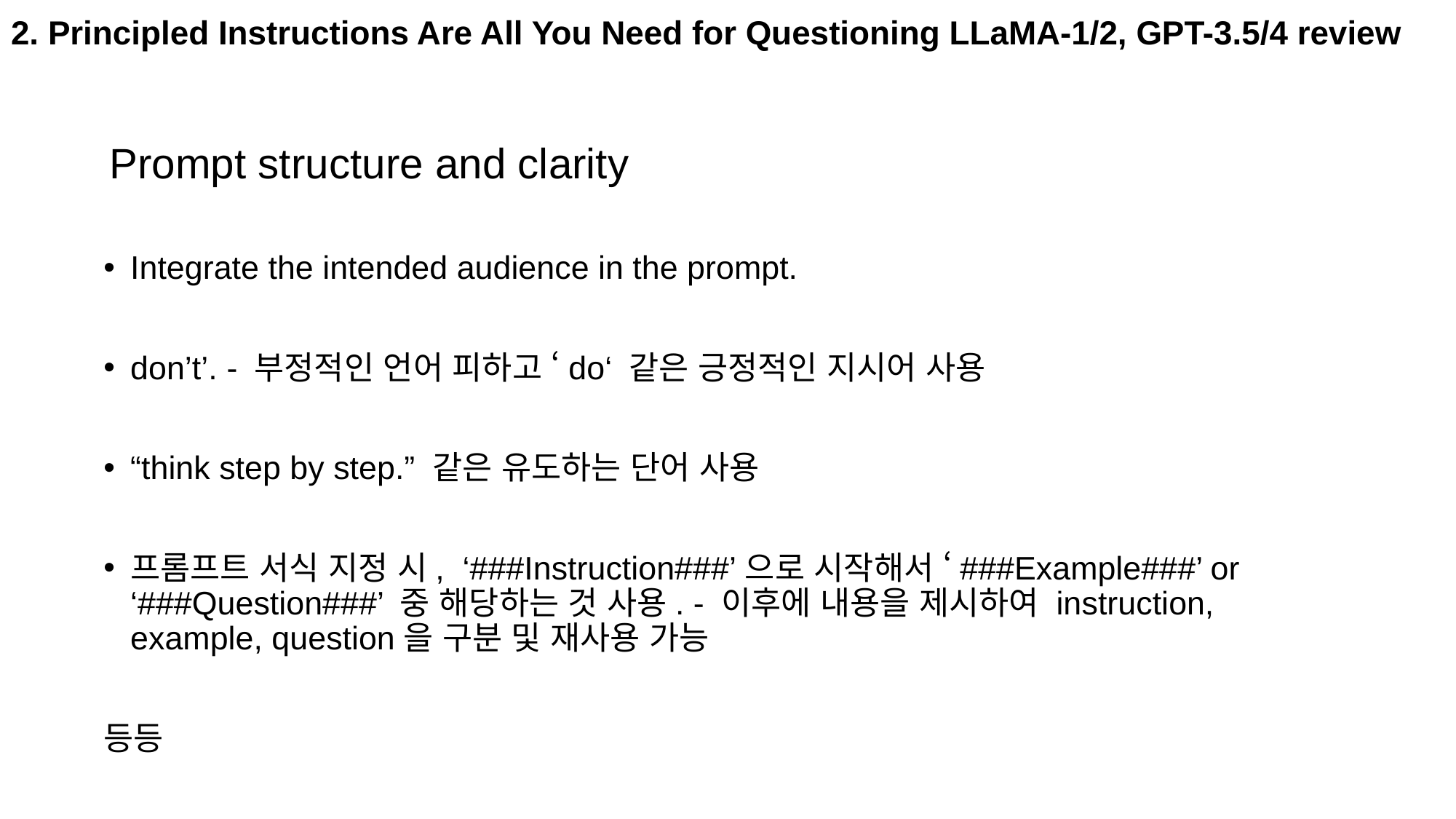

# 2. Principled Instructions Are All You Need for Questioning LLaMA-1/2, GPT-3.5/4 review
Prompt structure and clarity
Integrate the intended audience in the prompt.

don’t’. - 부정적인 언어 피하고 ‘do‘ 같은 긍정적인 지시어 사용

“think step by step.” 같은 유도하는 단어 사용

프롬프트 서식 지정 시,  ‘###Instruction###’으로 시작해서 ‘###Example###’ or ‘###Question###’ 중 해당하는 것 사용. - 이후에 내용을 제시하여 instruction, example, question을 구분 및 재사용 가능

등등